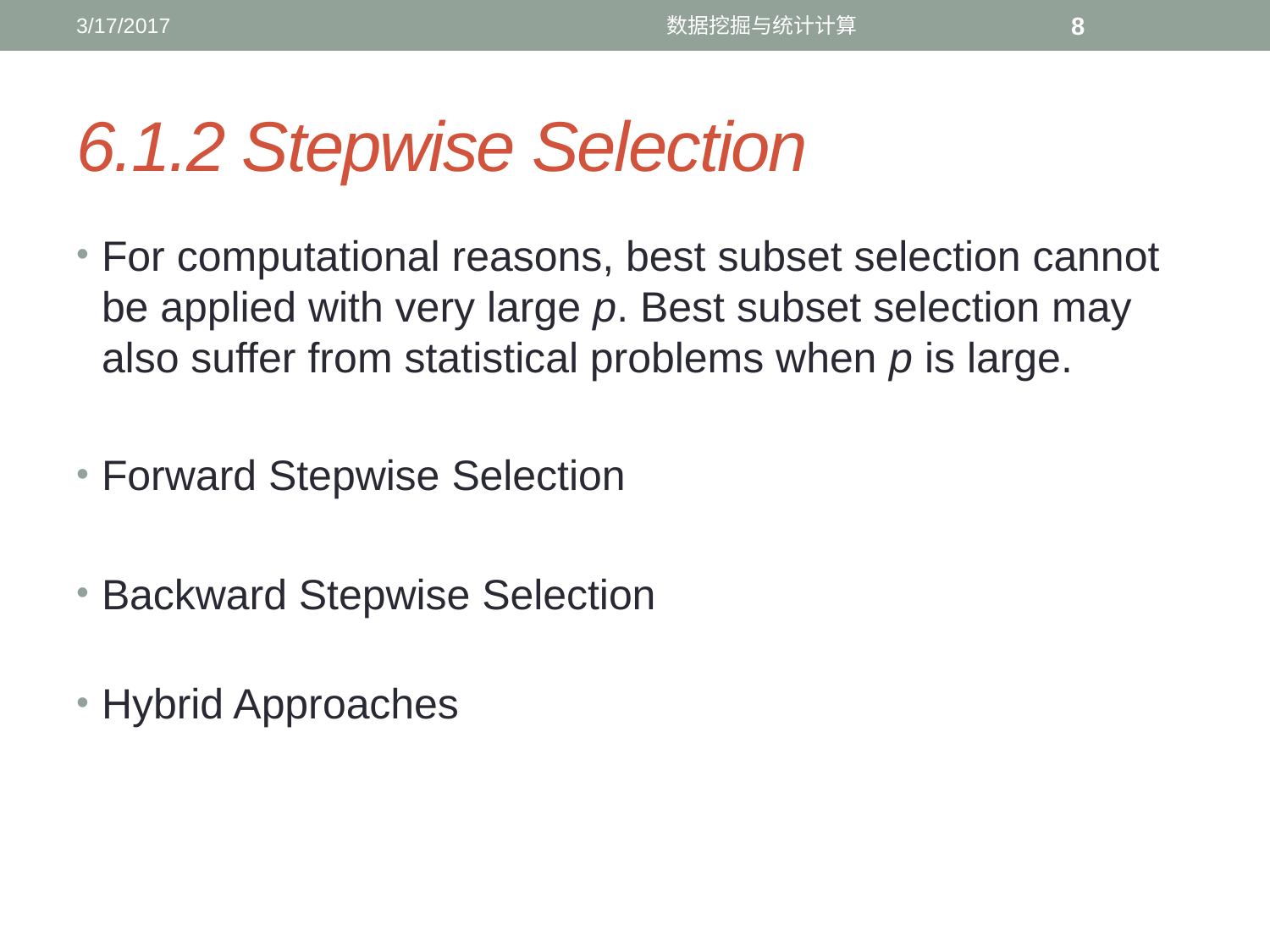

3/17/2017
数据挖掘与统计计算
8
# 6.1.2 Stepwise Selection
For computational reasons, best subset selection cannot be applied with very large p. Best subset selection may also suffer from statistical problems when p is large.

Forward Stepwise Selection

Backward Stepwise Selection
Hybrid Approaches